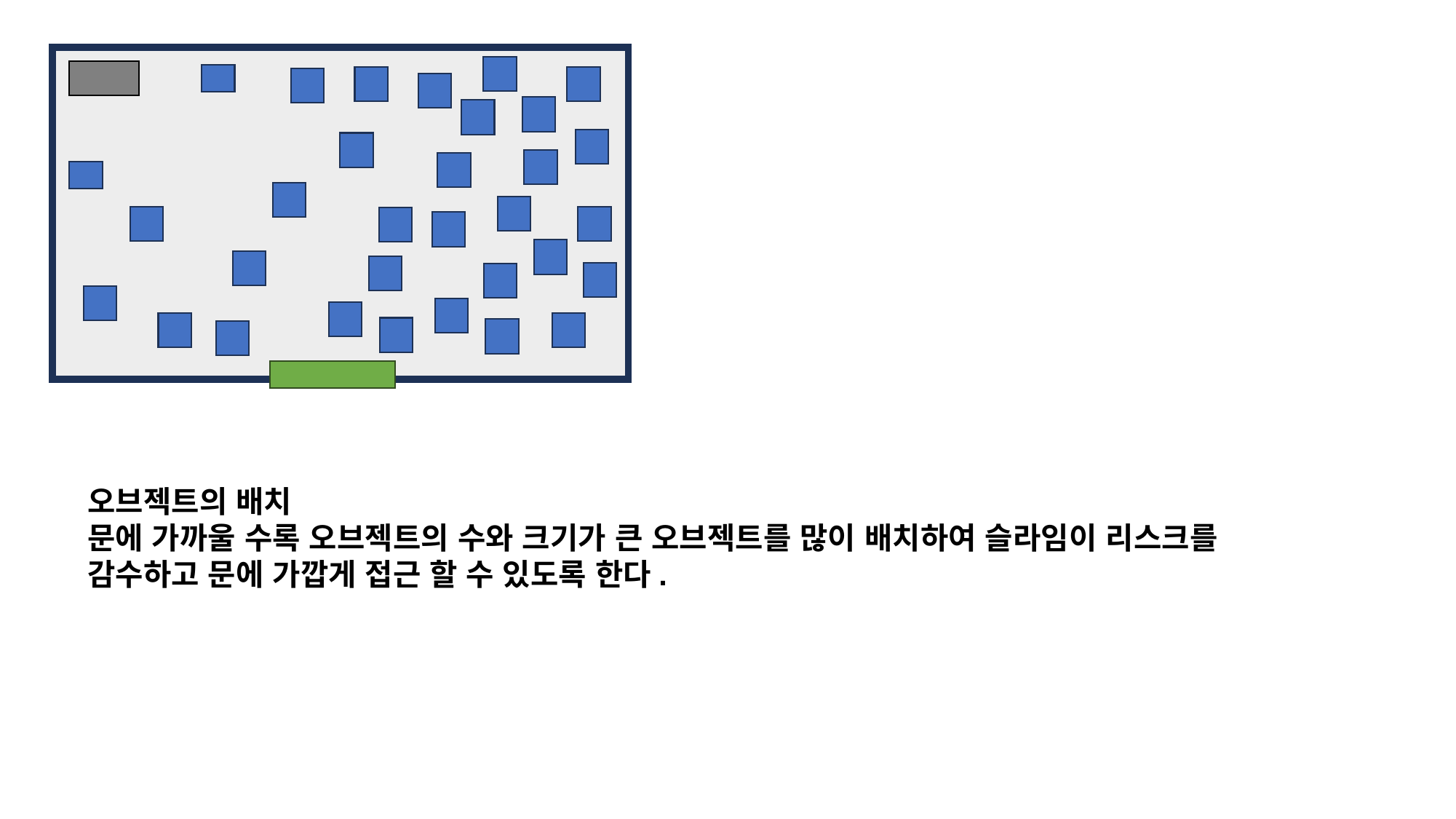

오브젝트의 배치
문에 가까울 수록 오브젝트의 수와 크기가 큰 오브젝트를 많이 배치하여 슬라임이 리스크를
감수하고 문에 가깝게 접근 할 수 있도록 한다.